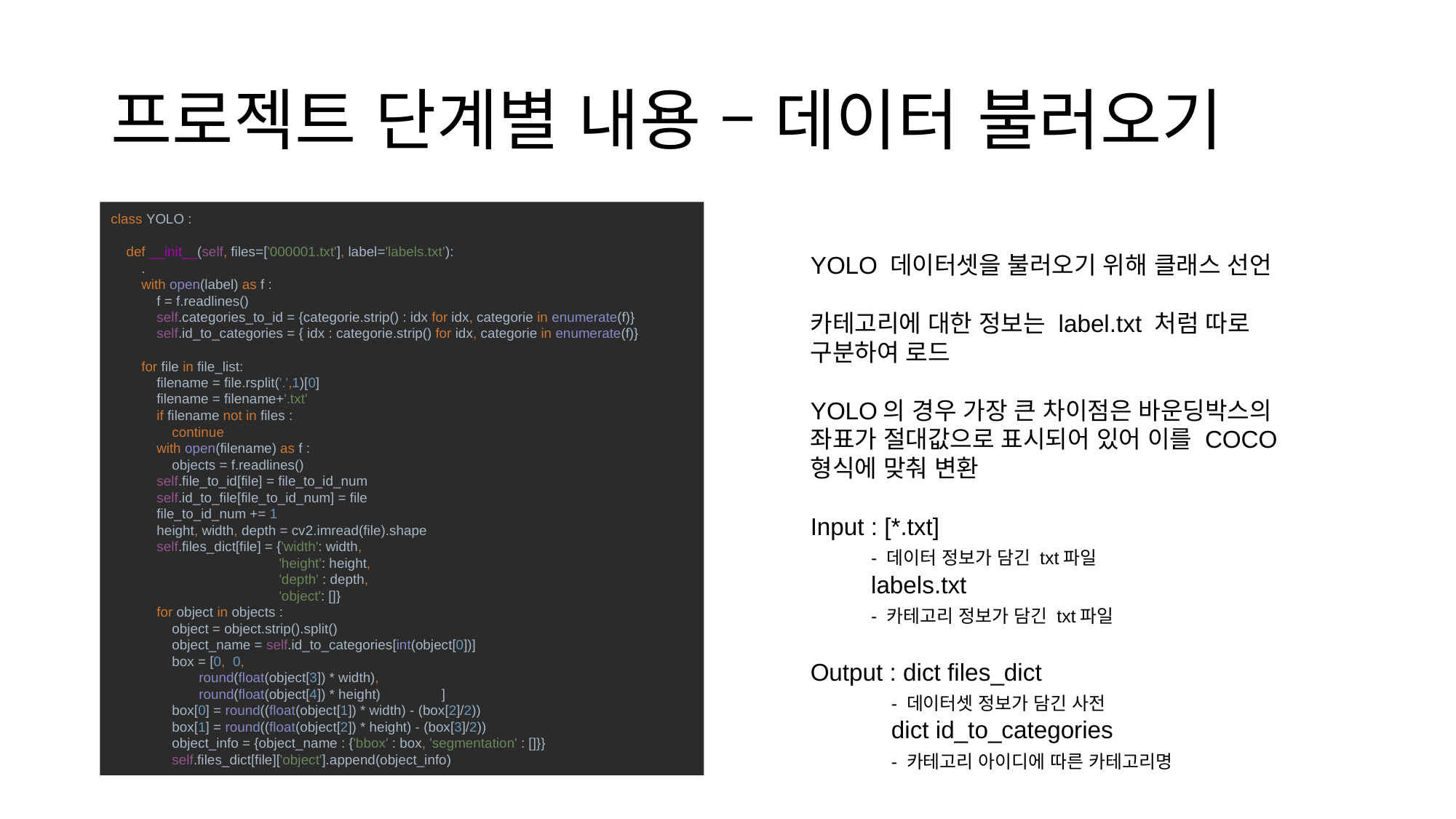

# 프로젝트 단계별 내용 – 데이터 불러오기
class YOLO :
    def __init__(self, files=['000001.txt'], label='labels.txt’):
        .
        with open(label) as f :
            f = f.readlines()
            self.categories_to_id = {categorie.strip() : idx for idx, categorie in enumerate(f)}
            self.id_to_categories = { idx : categorie.strip() for idx, categorie in enumerate(f)}
        for file in file_list:
            filename = file.rsplit('.',1)[0]
            filename = filename+'.txt'
            if filename not in files :
                continue
            with open(filename) as f :
                objects = f.readlines()
            self.file_to_id[file] = file_to_id_num
            self.id_to_file[file_to_id_num] = file
            file_to_id_num += 1
            height, width, depth = cv2.imread(file).shape
            self.files_dict[file] = {'width': width,
                                            'height': height,
                                            'depth' : depth,
                                            'object': []}
            for object in objects :
                object = object.strip().split()
                object_name = self.id_to_categories[int(object[0])]
                box = [0,  0,
                       round(float(object[3]) * width),
                       round(float(object[4]) * height)                ]
                box[0] = round((float(object[1]) * width) - (box[2]/2))
                box[1] = round((float(object[2]) * height) - (box[3]/2))
                object_info = {object_name : {'bbox' : box, 'segmentation' : []}}
                self.files_dict[file]['object'].append(object_info)
YOLO 데이터셋을 불러오기 위해 클래스 선언

카테고리에 대한 정보는 label.txt 처럼 따로 구분하여 로드

YOLO의 경우 가장 큰 차이점은 바운딩박스의 좌표가 절대값으로 표시되어 있어 이를 COCO형식에 맞춰 변환

Input : [*.txt]
         - 데이터 정보가 담긴 txt파일
         labels.txt
         - 카테고리 정보가 담긴 txt파일

Output : dict files_dict
            - 데이터셋 정보가 담긴 사전
            dict id_to_categories
            - 카테고리 아이디에 따른 카테고리명